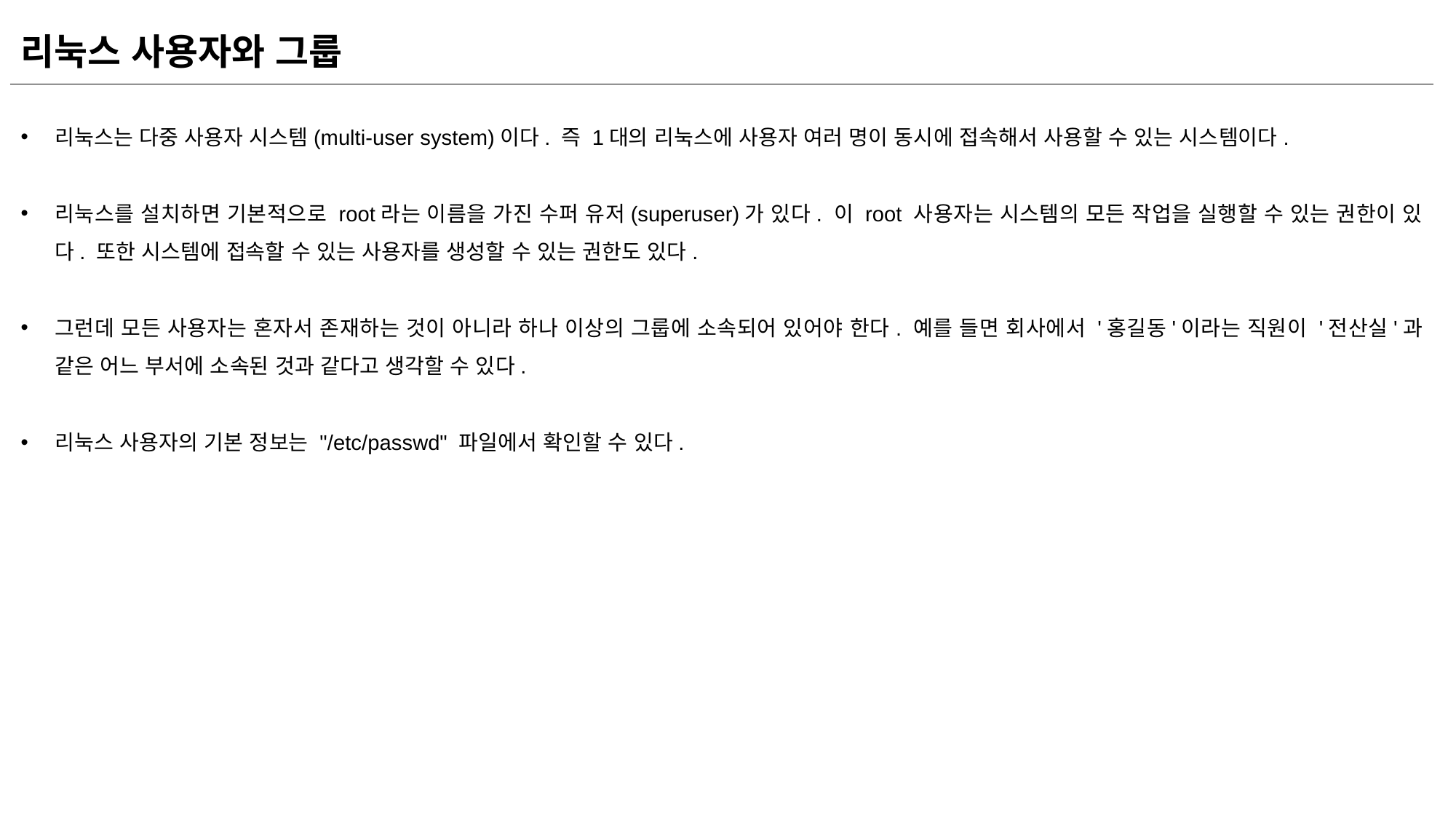

리눅스 사용자와 그룹
리눅스는 다중 사용자 시스템(multi-user system)이다. 즉 1대의 리눅스에 사용자 여러 명이 동시에 접속해서 사용할 수 있는 시스템이다.

리눅스를 설치하면 기본적으로 root라는 이름을 가진 수퍼 유저(superuser)가 있다. 이 root 사용자는 시스템의 모든 작업을 실행할 수 있는 권한이 있다. 또한 시스템에 접속할 수 있는 사용자를 생성할 수 있는 권한도 있다.

그런데 모든 사용자는 혼자서 존재하는 것이 아니라 하나 이상의 그룹에 소속되어 있어야 한다. 예를 들면 회사에서 '홍길동'이라는 직원이 '전산실'과 같은 어느 부서에 소속된 것과 같다고 생각할 수 있다.

리눅스 사용자의 기본 정보는 "/etc/passwd" 파일에서 확인할 수 있다.